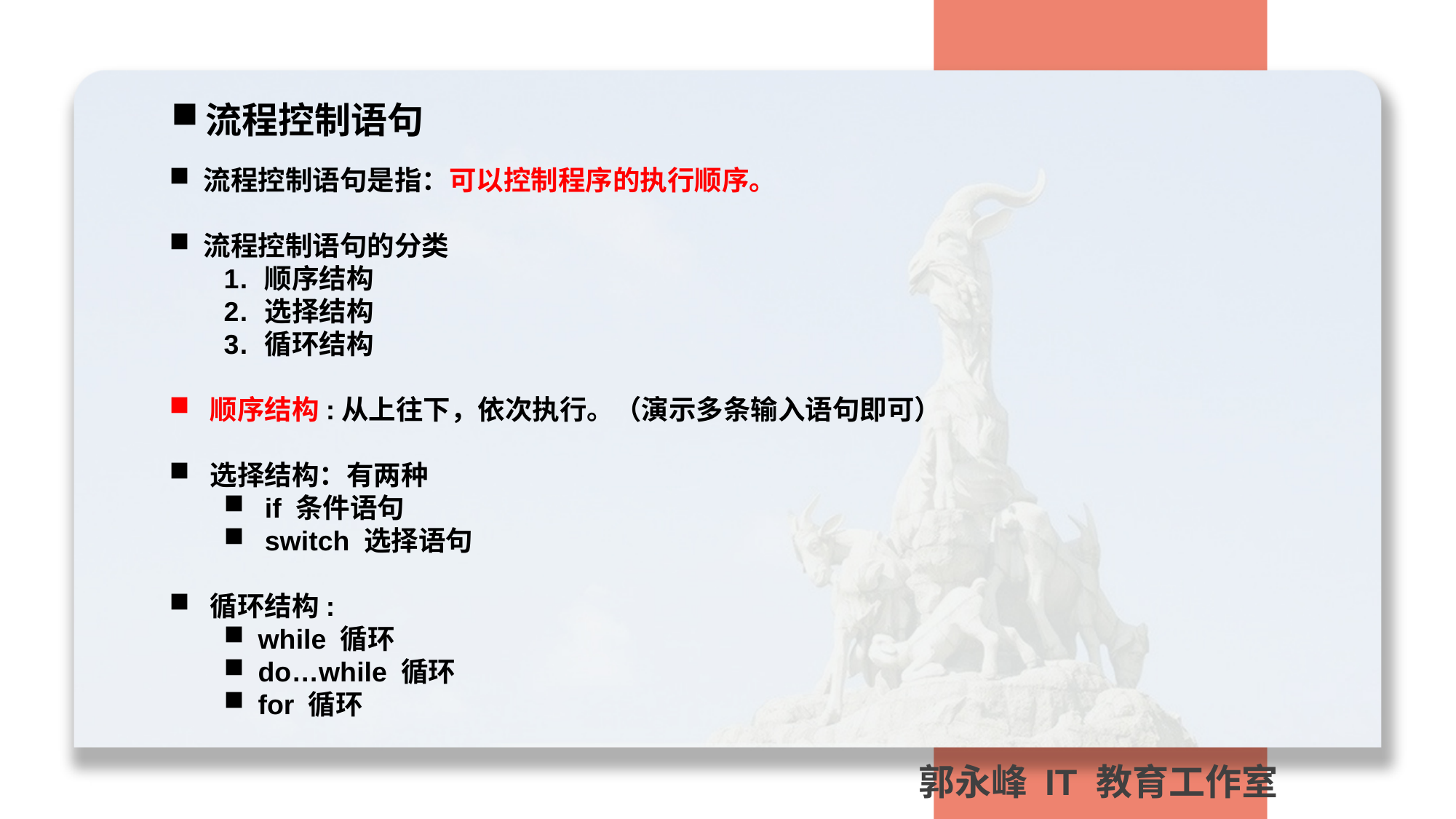

流程控制语句
流程控制语句是指：可以控制程序的执行顺序。

流程控制语句的分类
顺序结构
选择结构
循环结构

顺序结构:从上往下，依次执行。（演示多条输入语句即可）

选择结构：有两种
if 条件语句
switch 选择语句

循环结构:
while 循环
do…while 循环
for 循环